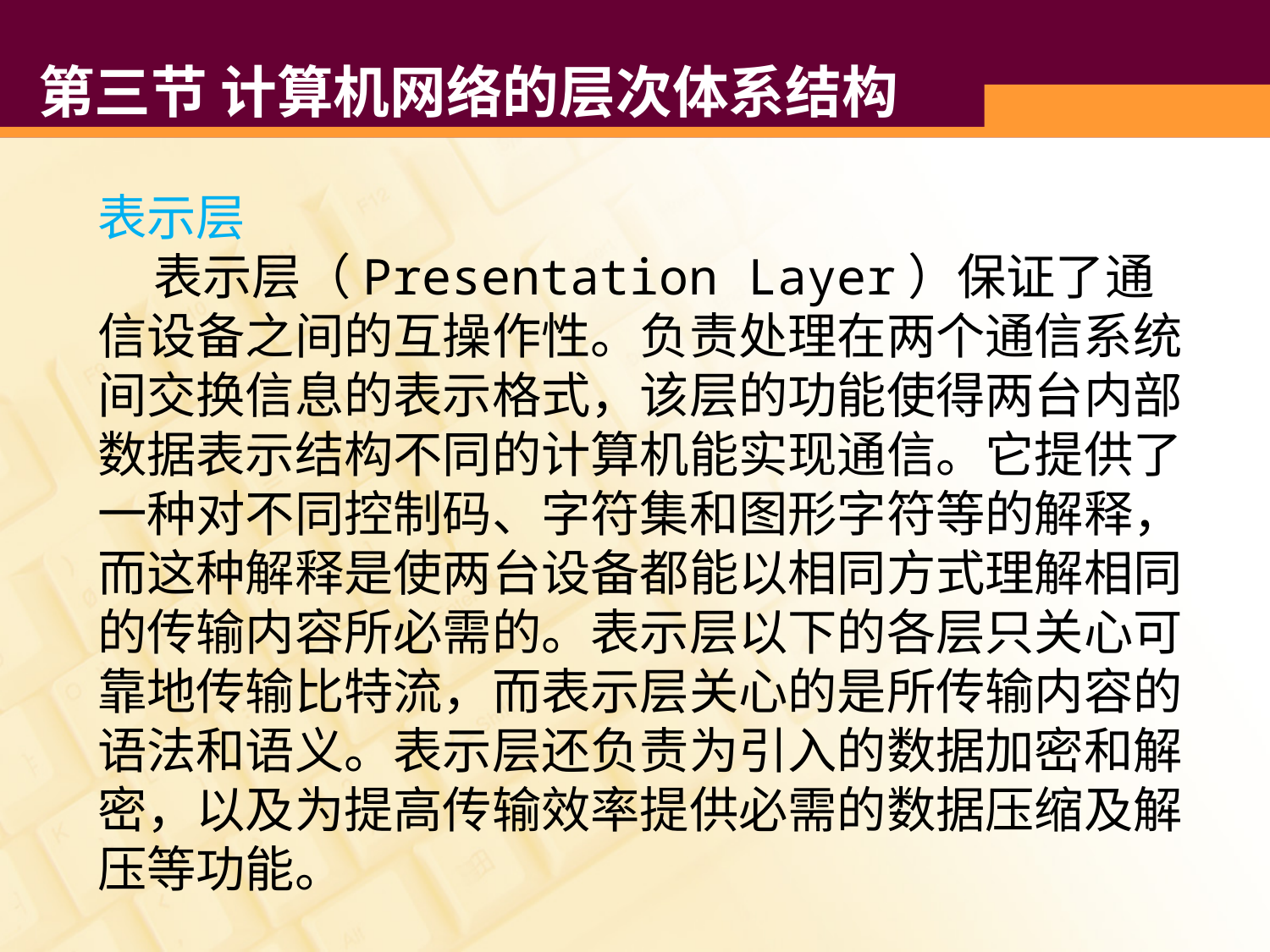

# 第三节 计算机网络的层次体系结构
表示层
    表示层（Presentation Layer）保证了通信设备之间的互操作性。负责处理在两个通信系统间交换信息的表示格式，该层的功能使得两台内部数据表示结构不同的计算机能实现通信。它提供了一种对不同控制码、字符集和图形字符等的解释，而这种解释是使两台设备都能以相同方式理解相同的传输内容所必需的。表示层以下的各层只关心可靠地传输比特流，而表示层关心的是所传输内容的语法和语义。表示层还负责为引入的数据加密和解密，以及为提高传输效率提供必需的数据压缩及解压等功能。